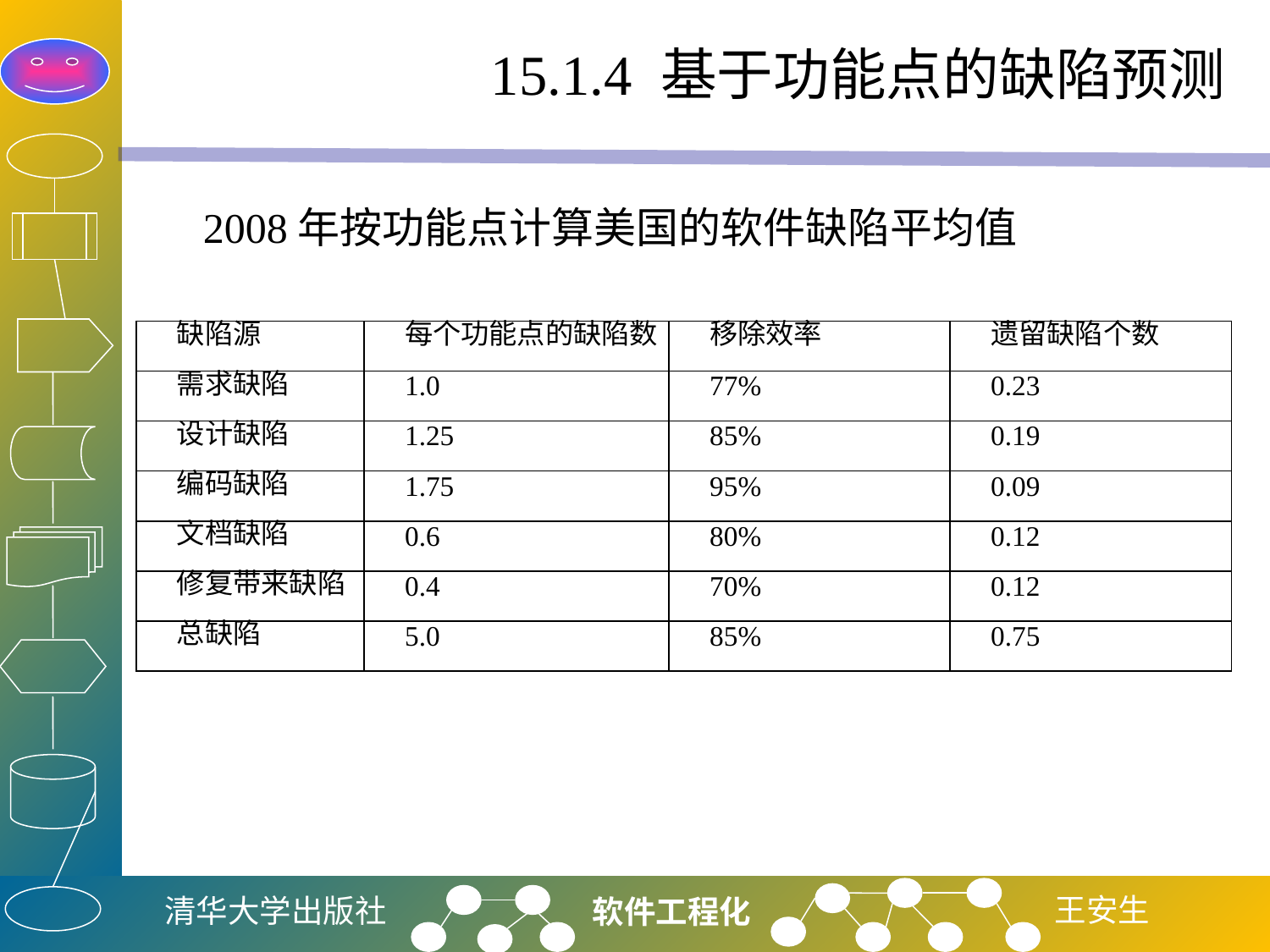

# 15.1.4 基于功能点的缺陷预测
2008年按功能点计算美国的软件缺陷平均值
| 缺陷源 | 每个功能点的缺陷数 | 移除效率 | 遗留缺陷个数 |
| --- | --- | --- | --- |
| 需求缺陷 | 1.0 | 77% | 0.23 |
| 设计缺陷 | 1.25 | 85% | 0.19 |
| 编码缺陷 | 1.75 | 95% | 0.09 |
| 文档缺陷 | 0.6 | 80% | 0.12 |
| 修复带来缺陷 | 0.4 | 70% | 0.12 |
| 总缺陷 | 5.0 | 85% | 0.75 |